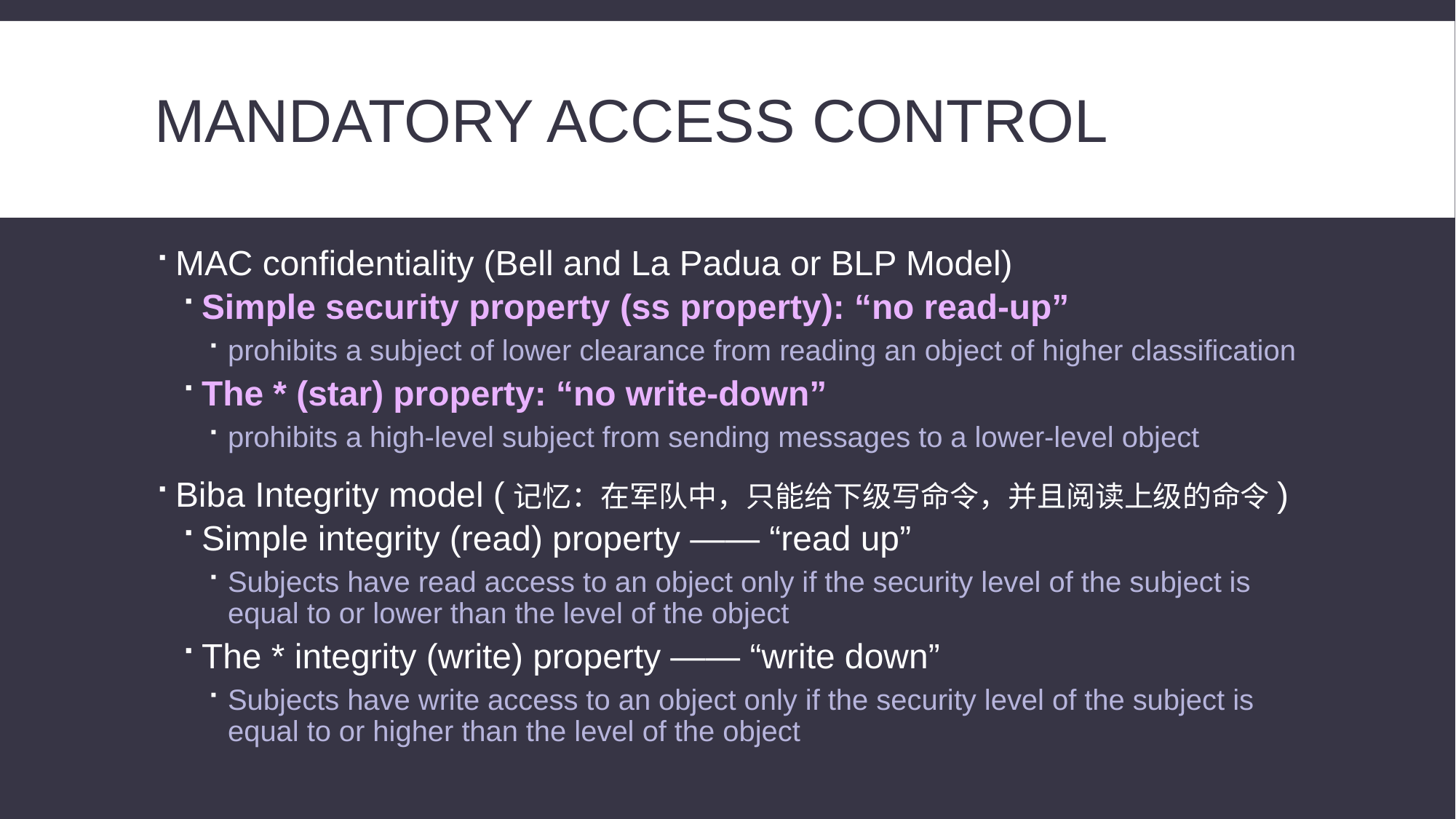

# Mandatory access control
MAC confidentiality (Bell and La Padua or BLP Model)
Simple security property (ss property): “no read-up”
prohibits a subject of lower clearance from reading an object of higher classification
The * (star) property: “no write-down”
prohibits a high-level subject from sending messages to a lower-level object
Biba Integrity model (记忆：在军队中，只能给下级写命令，并且阅读上级的命令)
Simple integrity (read) property —— “read up”
Subjects have read access to an object only if the security level of the subject is equal to or lower than the level of the object
The * integrity (write) property —— “write down”
Subjects have write access to an object only if the security level of the subject is equal to or higher than the level of the object